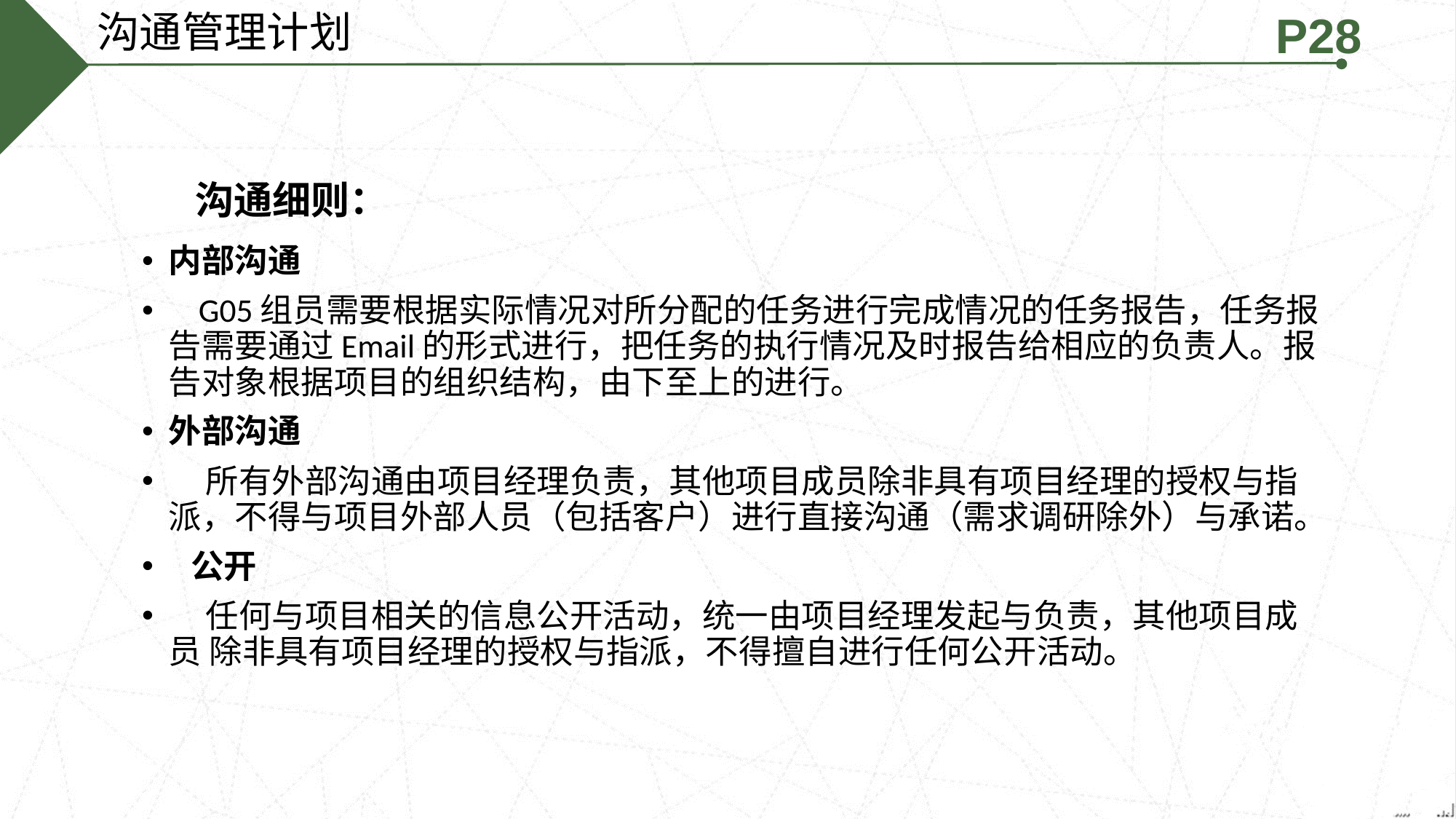

沟通管理计划
P28

沟通细则：
内部沟通
    G05组员需要根据实际情况对所分配的任务进行完成情况的任务报告，任务报告需要通过Email的形式进行，把任务的执行情况及时报告给相应的负责人。报告对象根据项目的组织结构，由下至上的进行。
外部沟通
    所有外部沟通由项目经理负责，其他项目成员除非具有项目经理的授权与指派，不得与项目外部人员（包括客户）进行直接沟通（需求调研除外）与承诺。
  公开
    任何与项目相关的信息公开活动，统一由项目经理发起与负责，其他项目成员 除非具有项目经理的授权与指派，不得擅自进行任何公开活动。